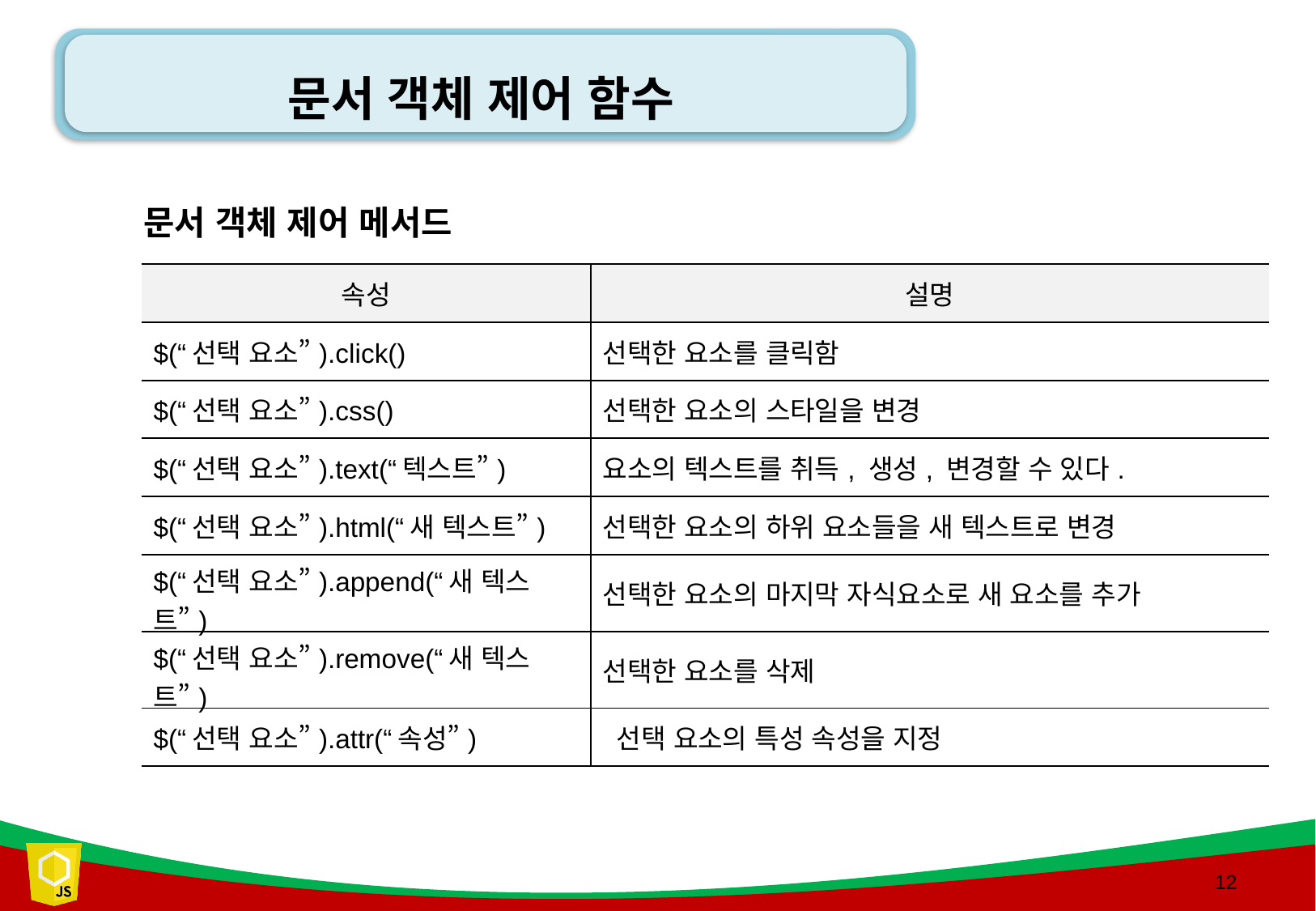

# 문서 객체 제어 함수
문서 객체 제어 메서드
| 속성 | 설명 |
| --- | --- |
| $(“선택 요소”).click() | 선택한 요소를 클릭함 |
| $(“선택 요소”).css() | 선택한 요소의 스타일을 변경 |
| $(“선택 요소”).text(“텍스트”) | 요소의 텍스트를 취득, 생성, 변경할 수 있다. |
| $(“선택 요소”).html(“새 텍스트”) | 선택한 요소의 하위 요소들을 새 텍스트로 변경 |
| $(“선택 요소”).append(“새 텍스트”) | 선택한 요소의 마지막 자식요소로 새 요소를 추가 |
| $(“선택 요소”).remove(“새 텍스트”) | 선택한 요소를 삭제 |
| $(“선택 요소”).attr(“속성”) | 선택 요소의 특성 속성을 지정 |
12